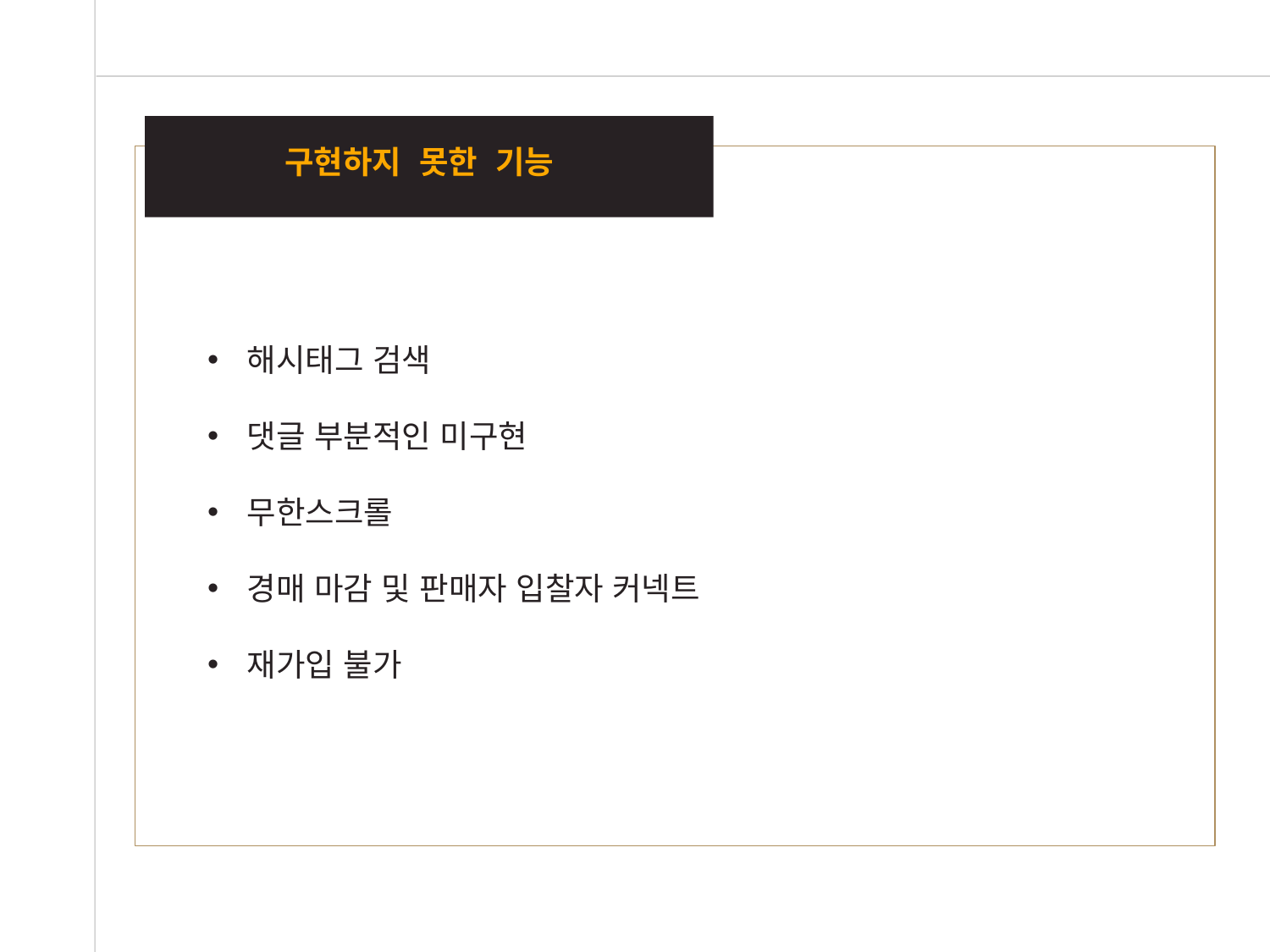

구현하지  못한  기능

해시태그 검색
댓글 부분적인 미구현
무한스크롤
경매 마감 및 판매자 입찰자 커넥트
재가입 불가